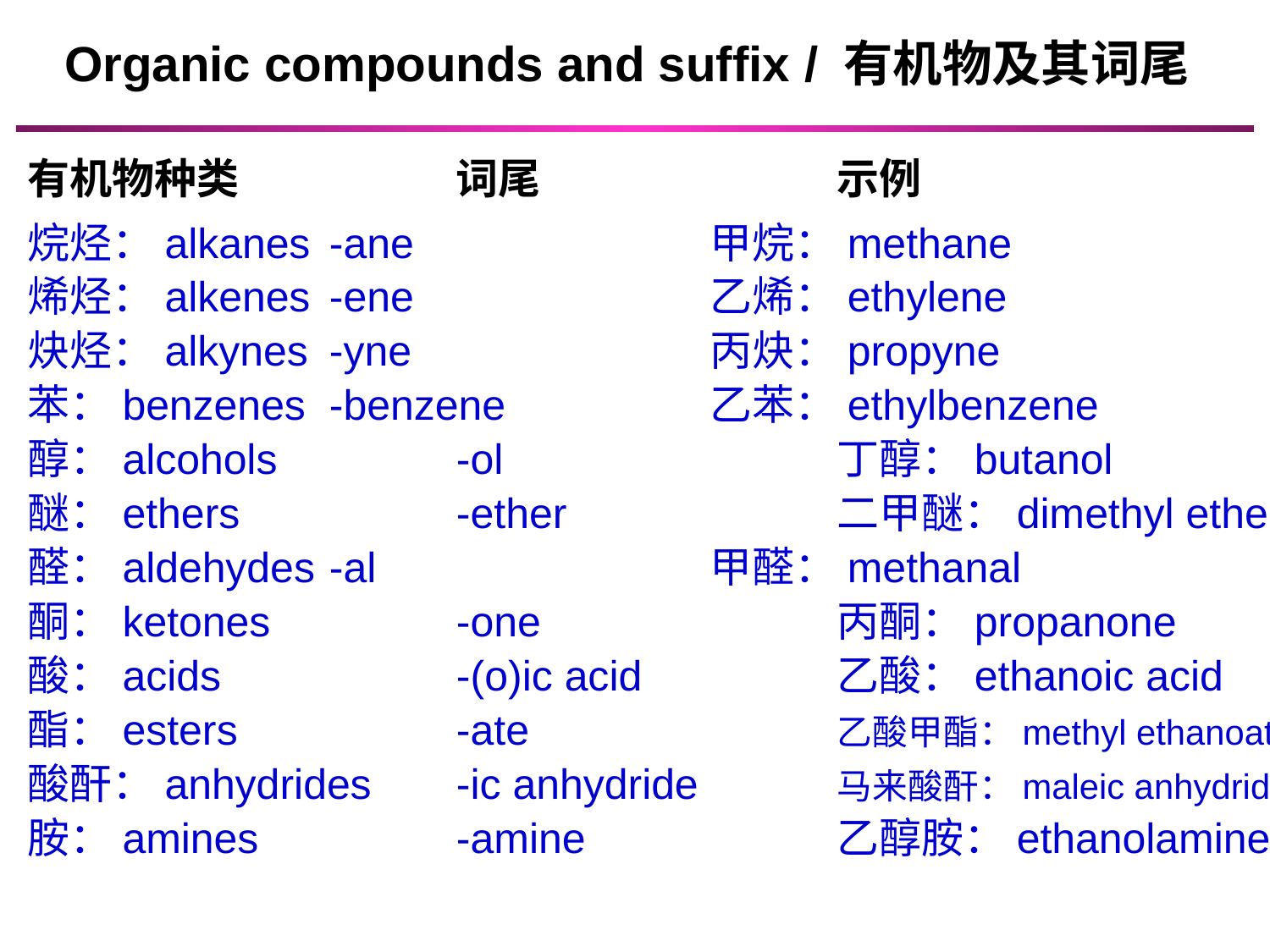

Organic compounds and suffix / 有机物及其词尾

有机物种类		词尾			示例
烷烃：alkanes	-ane			甲烷：methane
烯烃：alkenes	-ene			乙烯：ethylene
炔烃：alkynes	-yne			丙炔：propyne
苯：benzenes	-benzene		乙苯：ethylbenzene
醇：alcohols		-ol			丁醇：butanol
醚：ethers		-ether			二甲醚：dimethyl ether
醛：aldehydes	-al			甲醛：methanal
酮：ketones		-one			丙酮：propanone
酸：acids		-(o)ic acid		乙酸：ethanoic acid
酯：esters		-ate			乙酸甲酯：methyl ethanoate
酸酐：anhydrides	-ic anhydride		马来酸酐：maleic anhydride
胺：amines		-amine		乙醇胺：ethanolamine